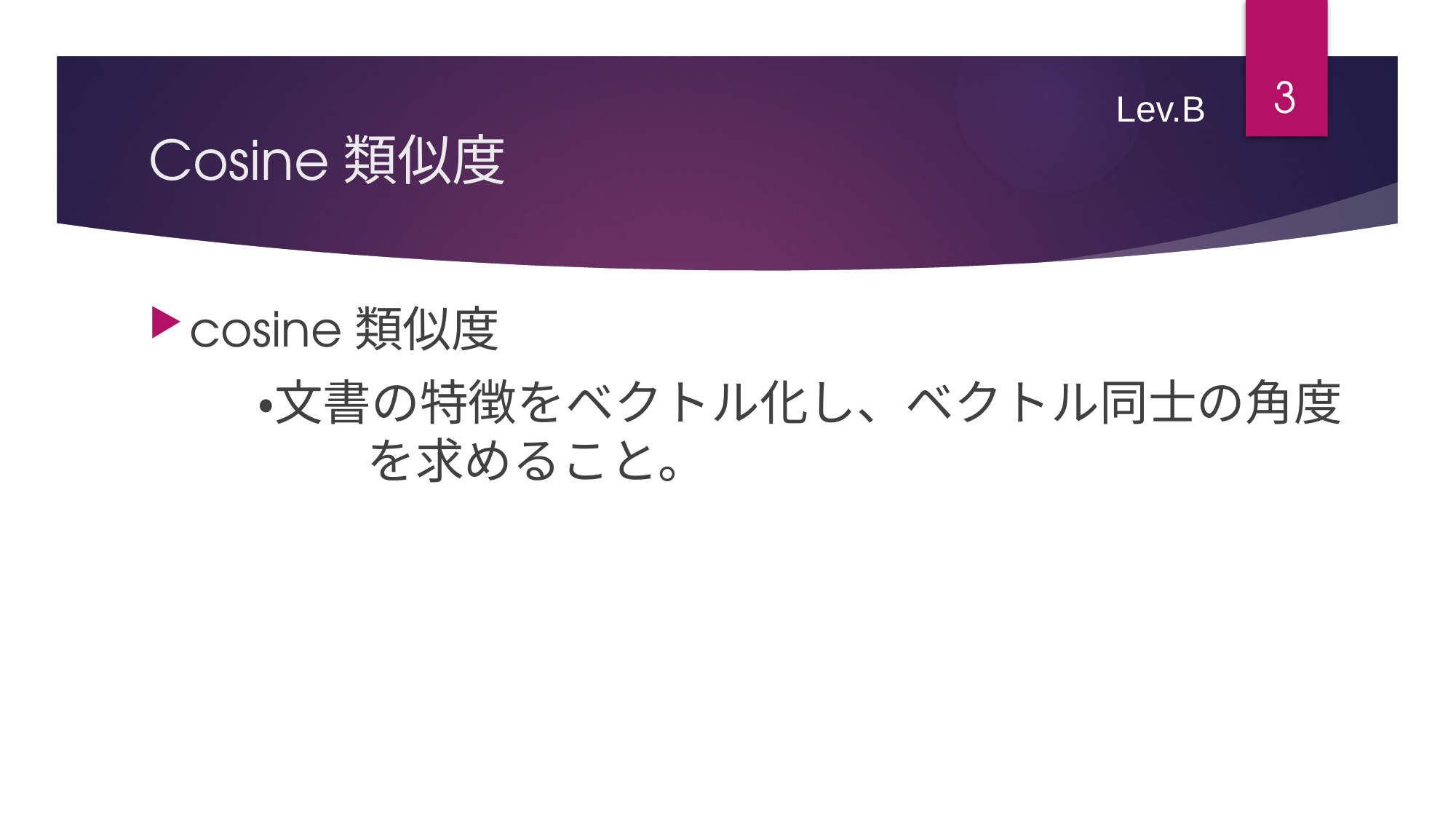

3
Lev.B
# Cosine類似度
cosine類似度
	・文書の特徴をベクトル化し、ベクトル同士の角度			を求めること。